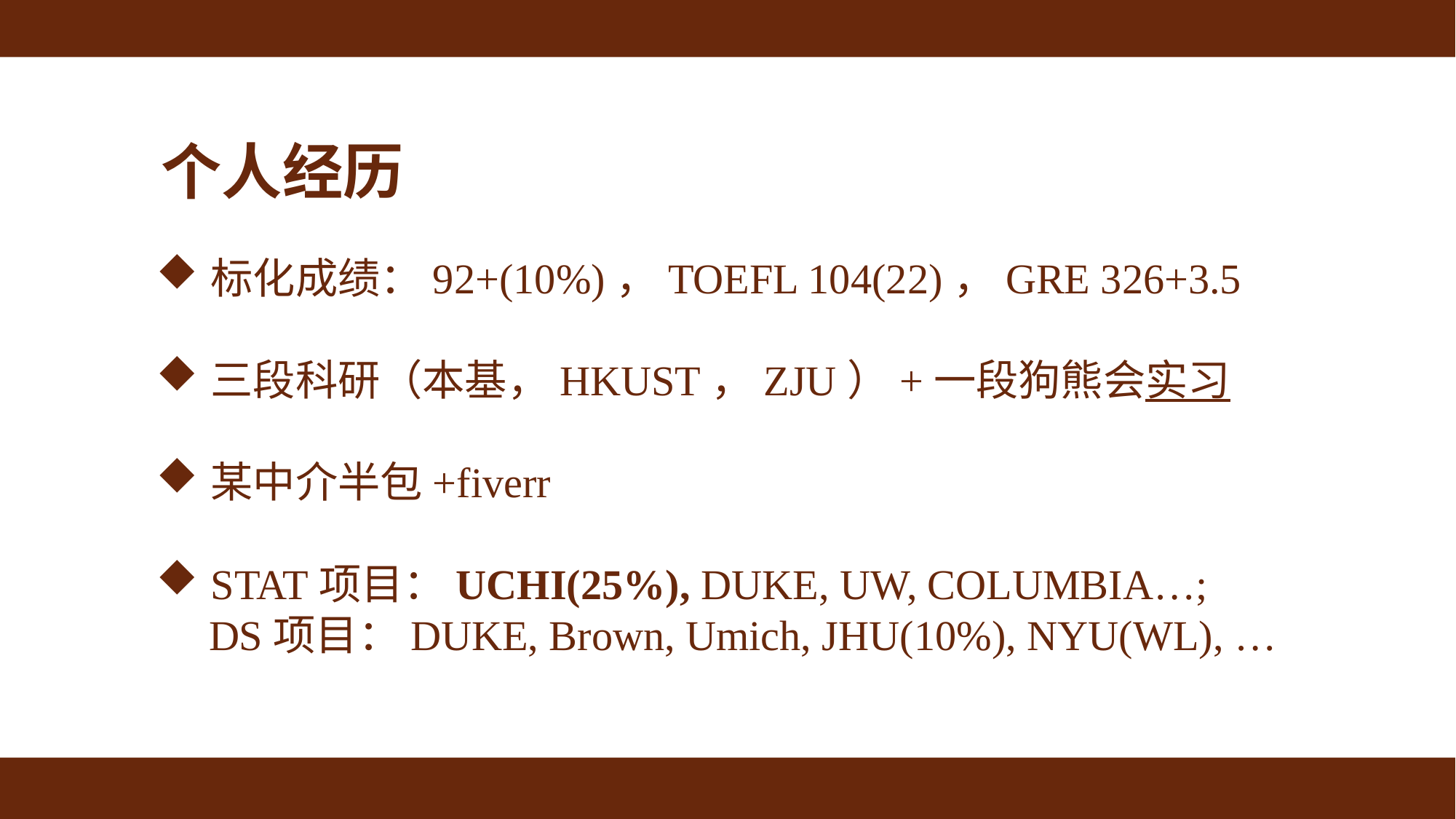

个人经历
标化成绩：92+(10%)，TOEFL 104(22)，GRE 326+3.5

三段科研（本基，HKUST，ZJU）+一段狗熊会实习

某中介半包+fiverr

STAT项目：UCHI(25%), DUKE, UW, COLUMBIA…;
     DS项目：DUKE, Brown, Umich, JHU(10%), NYU(WL), …